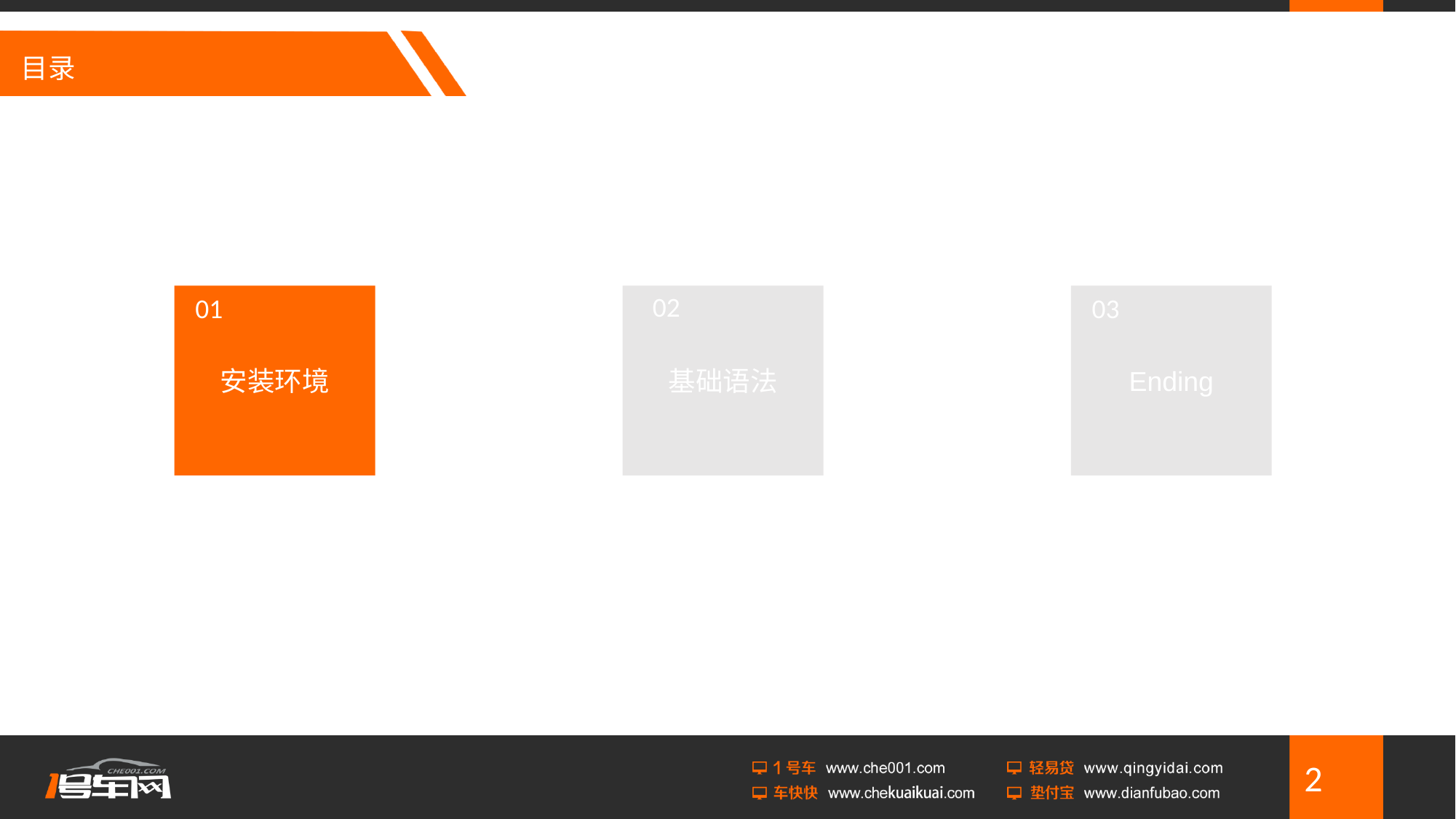

# 目录

02
基础语法
安装环境
01
Ending
03
2